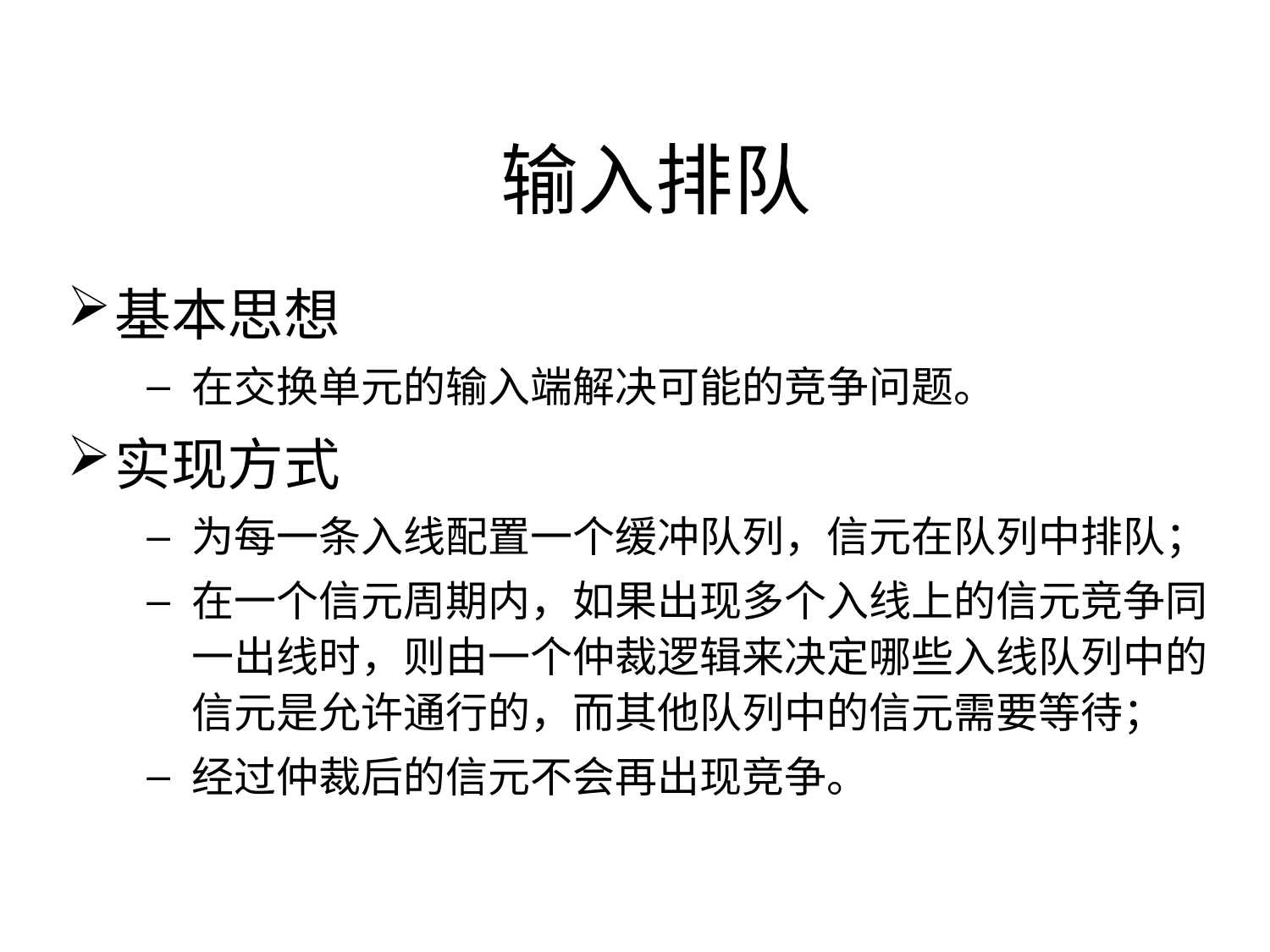

# 输入排队
基本思想
在交换单元的输入端解决可能的竞争问题。
实现方式
为每一条入线配置一个缓冲队列，信元在队列中排队；
在一个信元周期内，如果出现多个入线上的信元竞争同一出线时，则由一个仲裁逻辑来决定哪些入线队列中的信元是允许通行的，而其他队列中的信元需要等待；
经过仲裁后的信元不会再出现竞争。